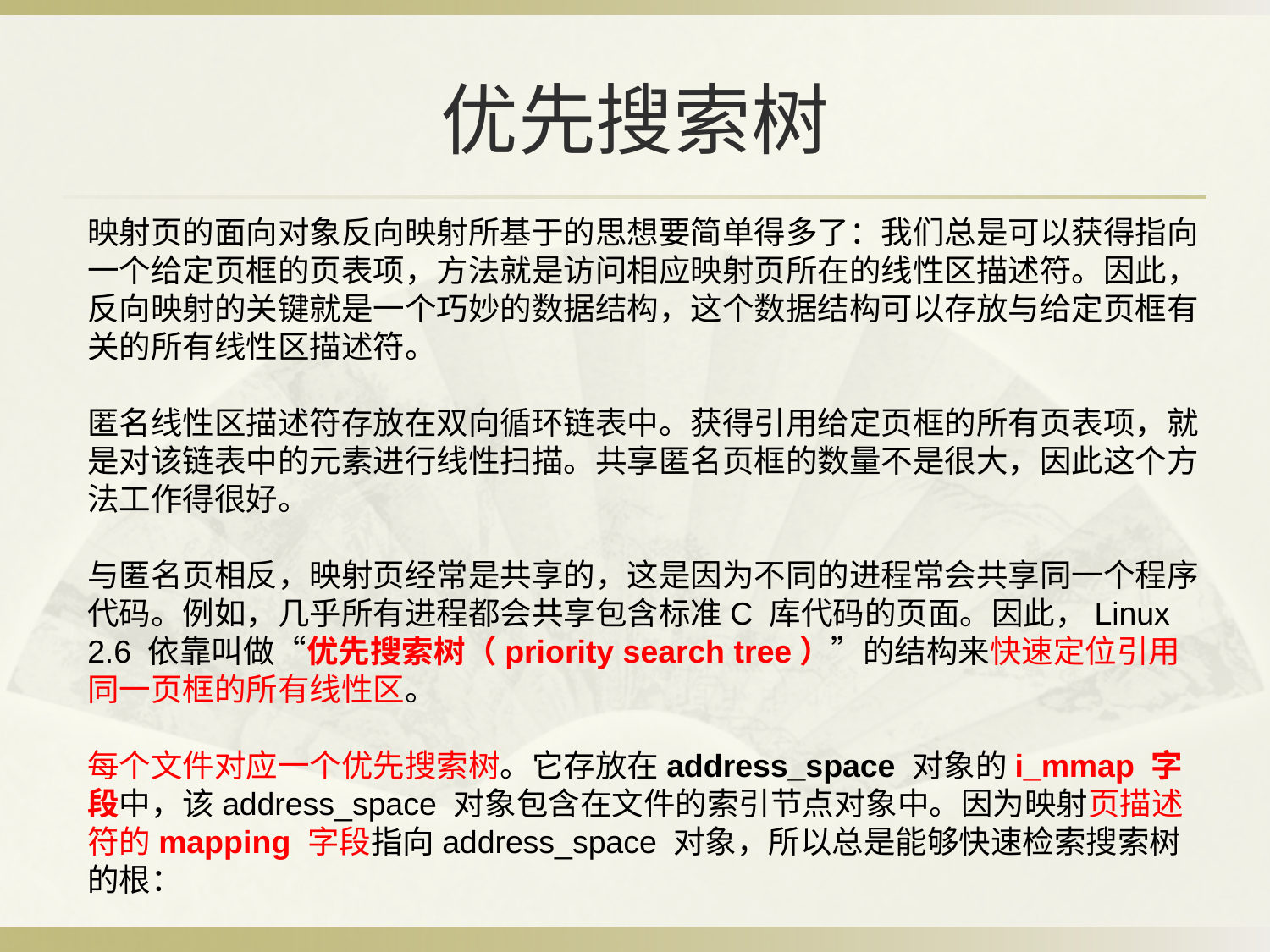

BBAAD9C20180234D78810CEA56E0B6D0E2B9B20918E83B70A6D98F34B1082BBC3B4CB53861613B0222C92008C846A8EC6DF921DA91D02BB11B4DC25E387E20DC24F5093D372C66F764BF29976F2244E727F1E0367CA8D314A8D6A1982F006CC8D8F62991BE0
# 优先搜索树
映射页的面向对象反向映射所基于的思想要简单得多了：我们总是可以获得指向一个给定页框的页表项，方法就是访问相应映射页所在的线性区描述符。因此，反向映射的关键就是一个巧妙的数据结构，这个数据结构可以存放与给定页框有关的所有线性区描述符。

匿名线性区描述符存放在双向循环链表中。获得引用给定页框的所有页表项，就是对该链表中的元素进行线性扫描。共享匿名页框的数量不是很大，因此这个方法工作得很好。

与匿名页相反，映射页经常是共享的，这是因为不同的进程常会共享同一个程序代码。例如，几乎所有进程都会共享包含标准C 库代码的页面。因此，Linux 2.6 依靠叫做“优先搜索树（priority search tree）”的结构来快速定位引用同一页框的所有线性区。

每个文件对应一个优先搜索树。它存放在address_space 对象的i_mmap 字段中，该address_space 对象包含在文件的索引节点对象中。因为映射页描述符的mapping 字段指向address_space 对象，所以总是能够快速检索搜索树的根：